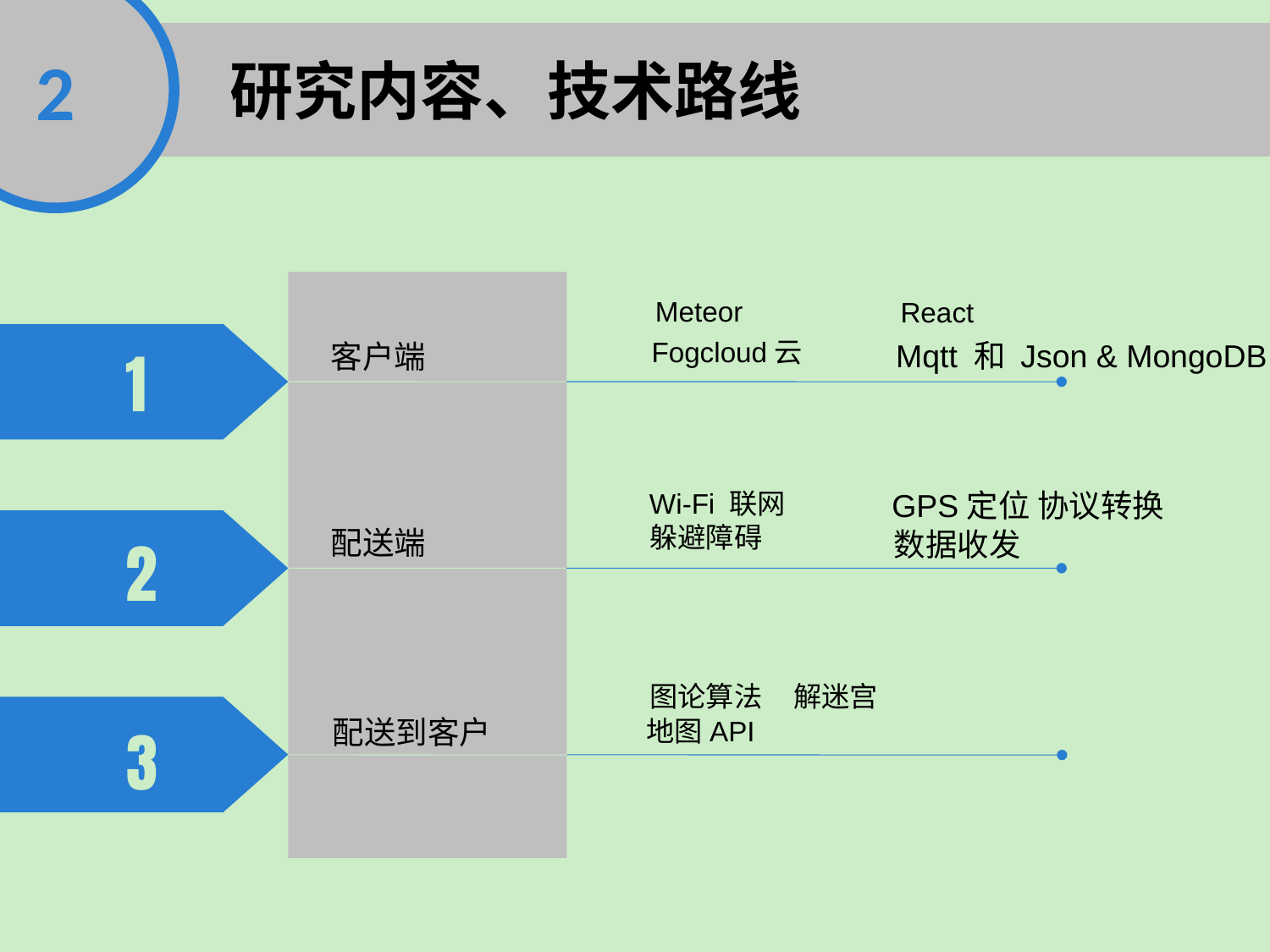

2

研究内容、技术路线

Meteor
React

1
Fogcloud云
Mqtt 和 Json & MongoDB
客户端

GPS定位 协议转换
Wi-Fi 联网

2
躲避障碍
配送端
数据收发

图论算法
地图API
解迷宫

3
配送到客户